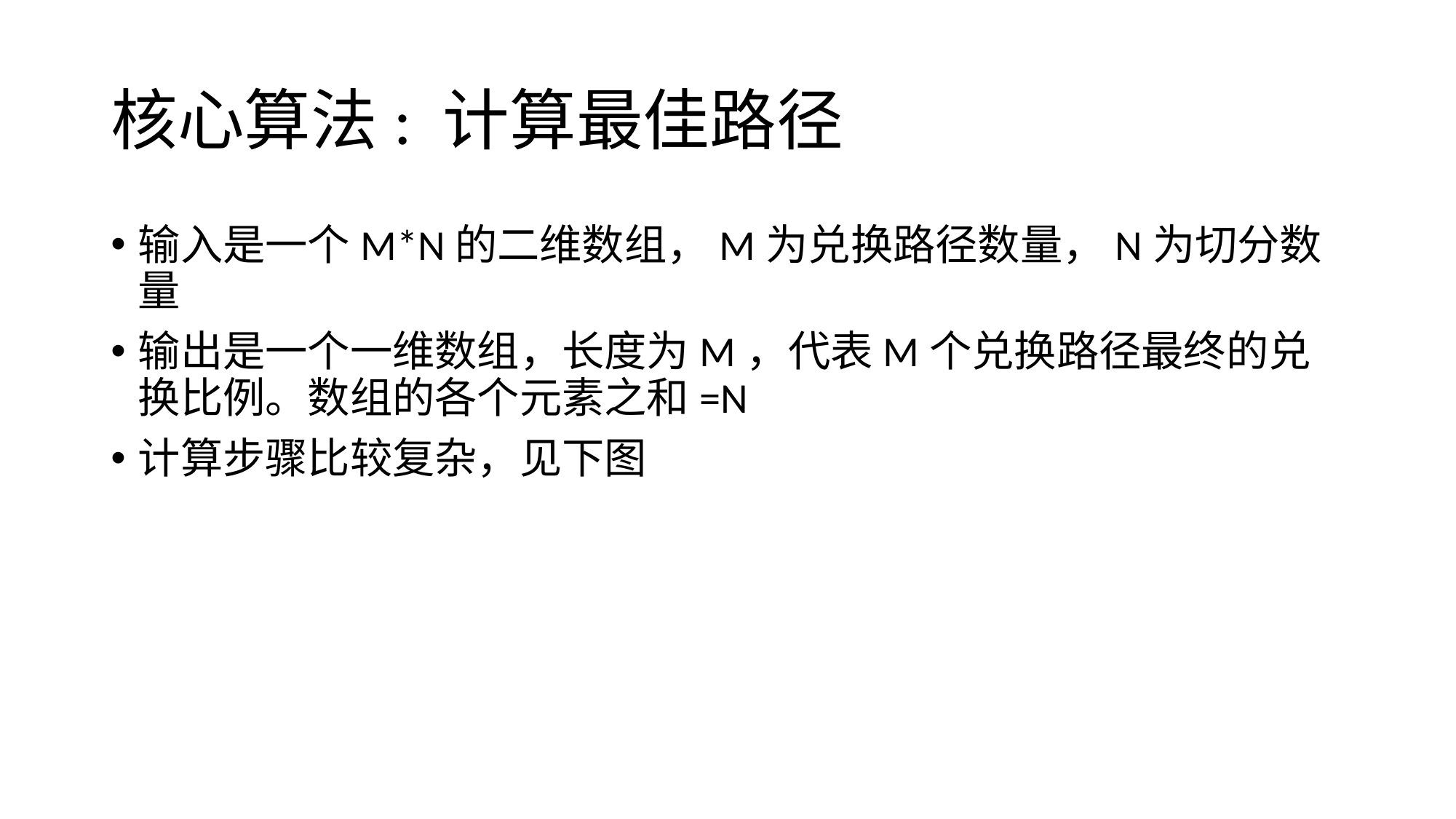

# 核心算法: 计算最佳路径
输入是一个M*N的二维数组，M为兑换路径数量，N为切分数量
输出是一个一维数组，长度为M，代表M个兑换路径最终的兑换比例。数组的各个元素之和=N
计算步骤比较复杂，见下图